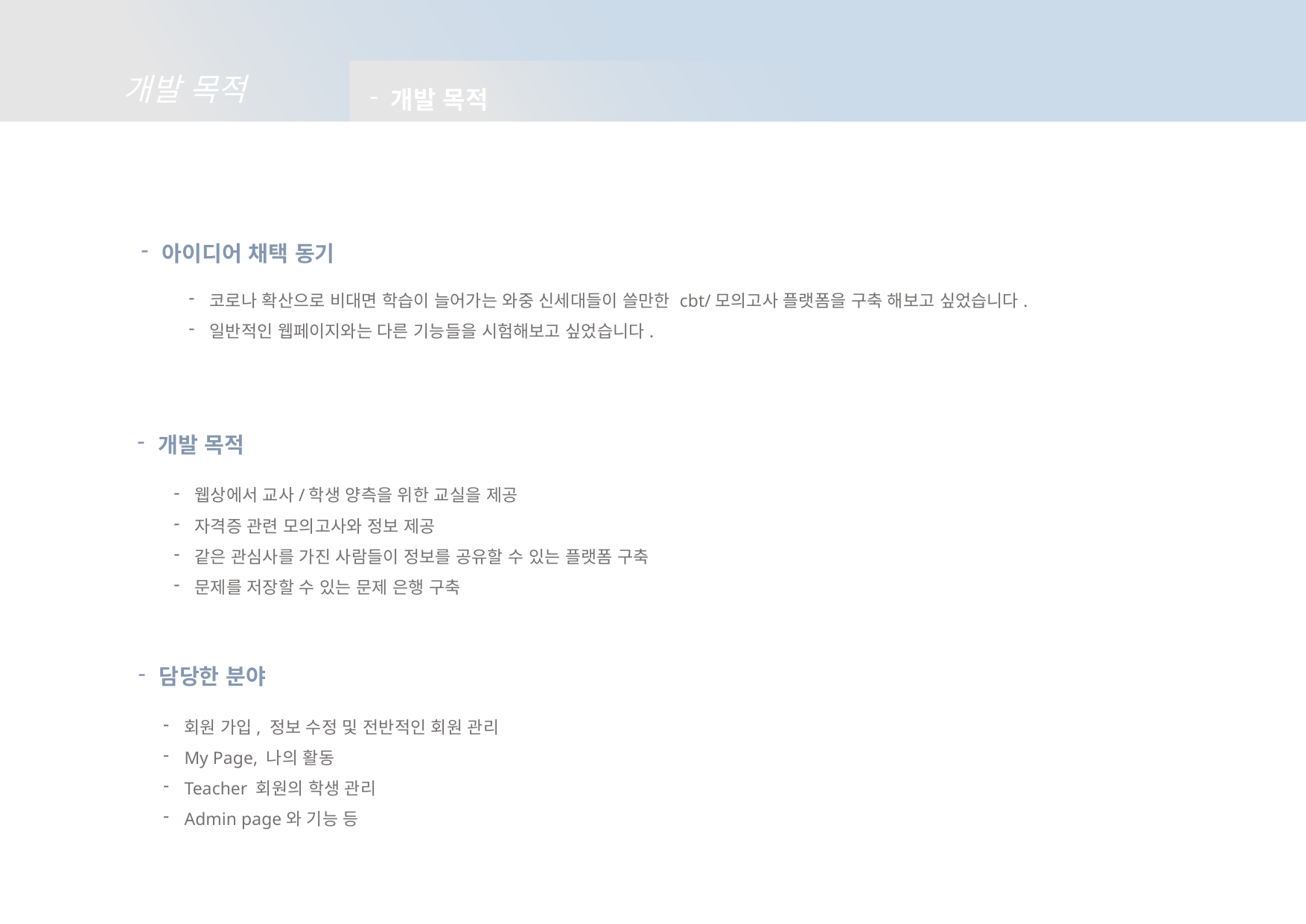

개발 목적
개발 목적
아이디어 채택 동기
코로나 확산으로 비대면 학습이 늘어가는 와중 신세대들이 쓸만한 cbt/모의고사 플랫폼을 구축 해보고 싶었습니다.
일반적인 웹페이지와는 다른 기능들을 시험해보고 싶었습니다.
개발 목적
웹상에서 교사/학생 양측을 위한 교실을 제공
자격증 관련 모의고사와 정보 제공
같은 관심사를 가진 사람들이 정보를 공유할 수 있는 플랫폼 구축
문제를 저장할 수 있는 문제 은행 구축
담당한 분야
회원 가입, 정보 수정 및 전반적인 회원 관리
My Page, 나의 활동
Teacher 회원의 학생 관리
Admin page와 기능 등